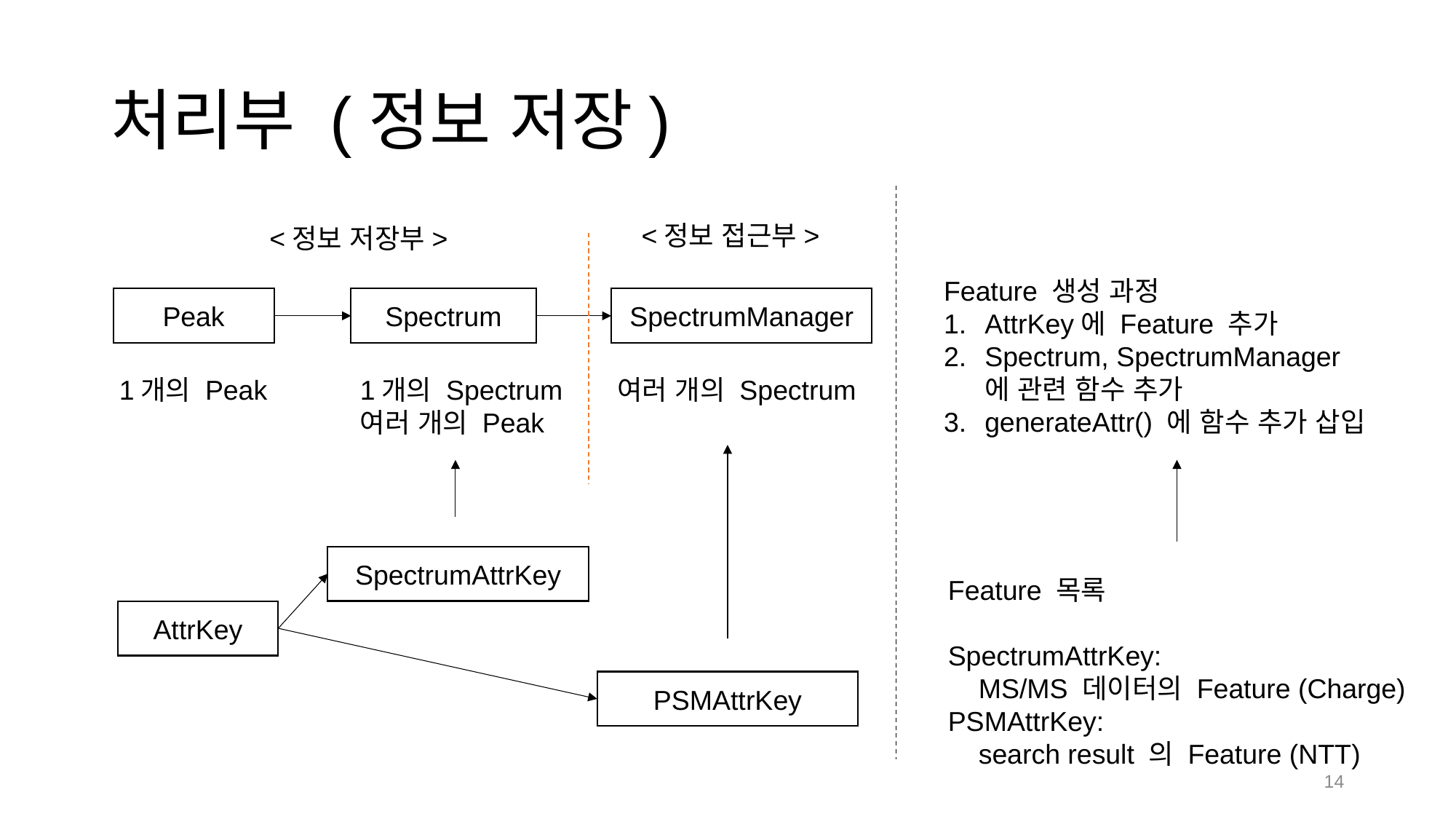

# 처리부 (정보 저장)
<정보 접근부>
<정보 저장부>
Feature 생성 과정
AttrKey에 Feature 추가
Spectrum, SpectrumManager
에 관련 함수 추가
generateAttr() 에 함수 추가 삽입
Peak
Spectrum
SpectrumManager
여러 개의 Spectrum
1개의 Peak
1개의 Spectrum
여러 개의 Peak
SpectrumAttrKey
Feature 목록

SpectrumAttrKey:
    MS/MS 데이터의 Feature (Charge)
PSMAttrKey:
    search result 의 Feature (NTT)
AttrKey
PSMAttrKey
14